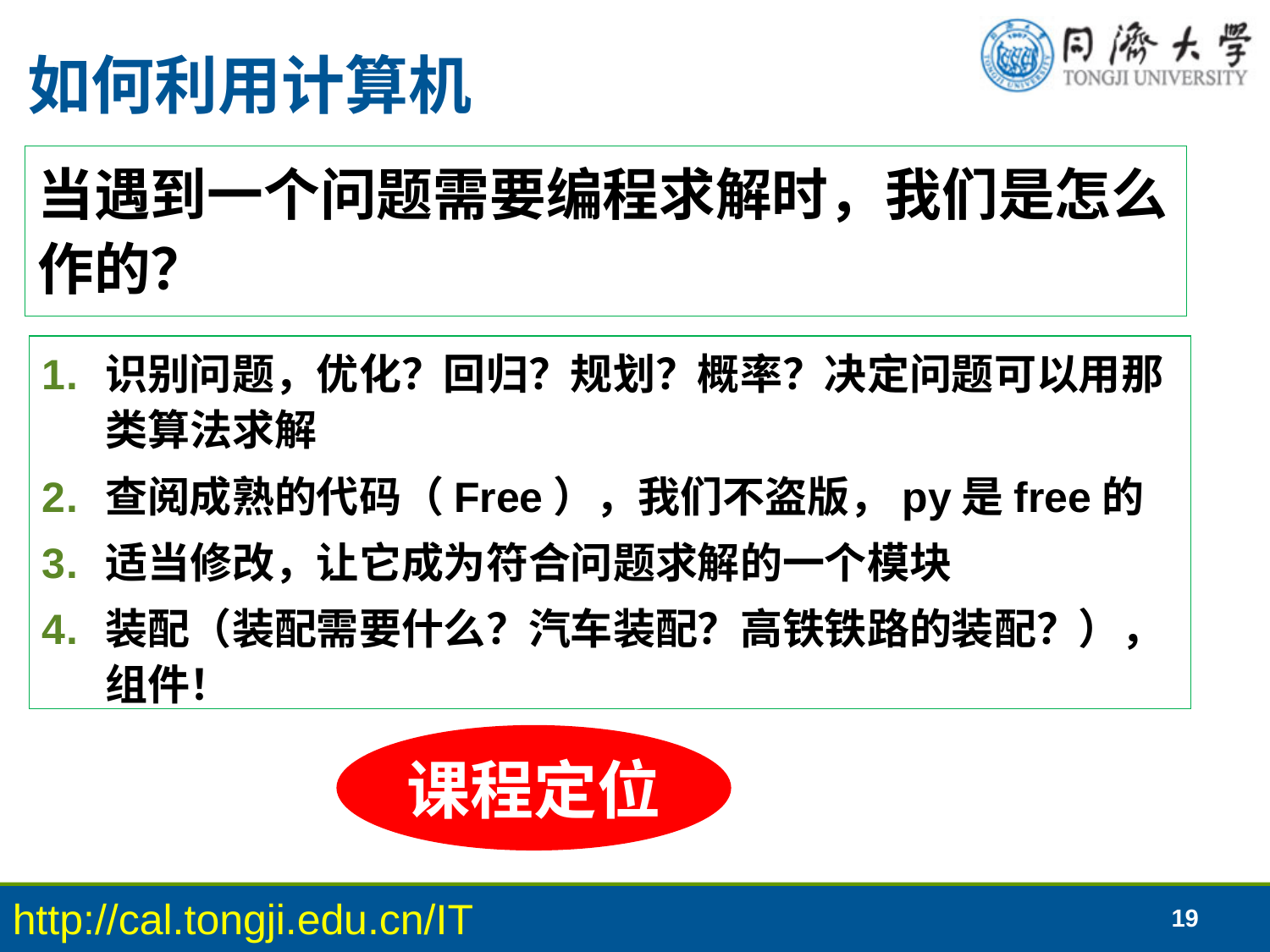

# 如何利用计算机
当遇到一个问题需要编程求解时，我们是怎么作的？
识别问题，优化？回归？规划？概率？决定问题可以用那类算法求解
查阅成熟的代码（Free），我们不盗版，py是free的
适当修改，让它成为符合问题求解的一个模块
装配（装配需要什么？汽车装配？高铁铁路的装配？），组件！
课程定位